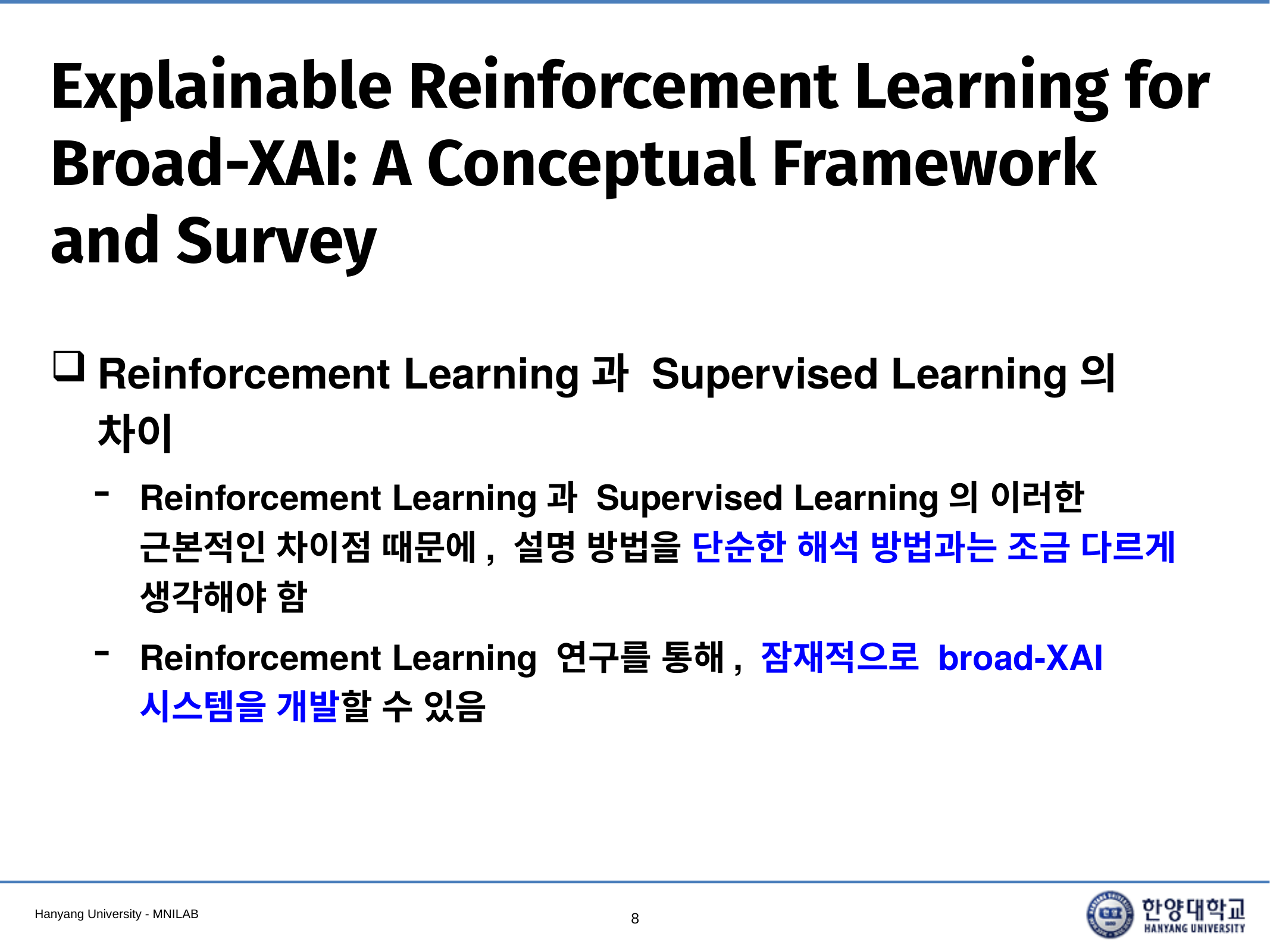

# Explainable Reinforcement Learning for Broad-XAI: A Conceptual Framework and Survey
Reinforcement Learning과 Supervised Learning의 차이
Reinforcement Learning과 Supervised Learning의 이러한 근본적인 차이점 때문에, 설명 방법을 단순한 해석 방법과는 조금 다르게 생각해야 함
Reinforcement Learning 연구를 통해, 잠재적으로 broad-XAI 시스템을 개발할 수 있음
8